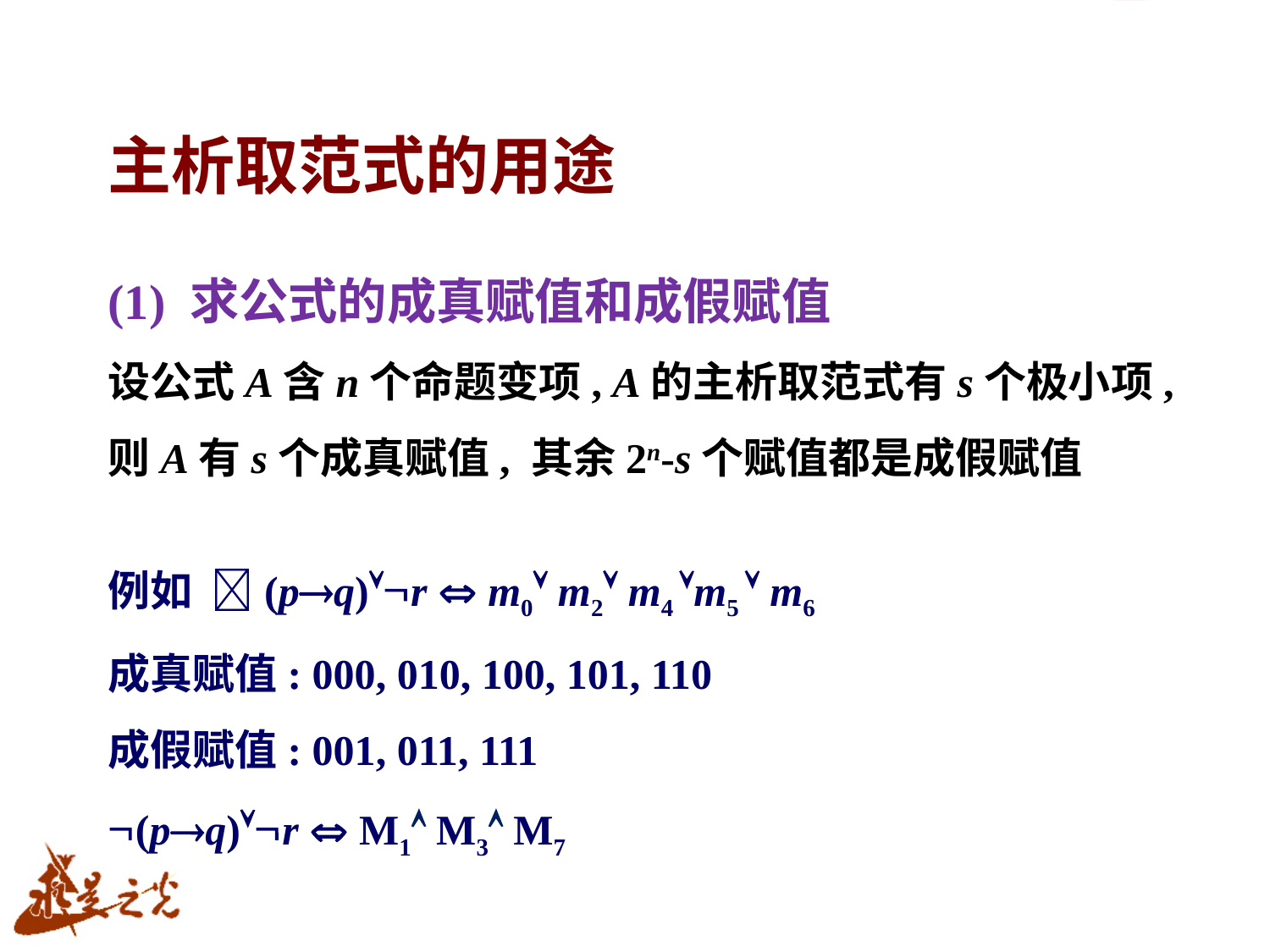

# 主析取范式的用途
(1) 求公式的成真赋值和成假赋值
设公式A含n个命题变项, A的主析取范式有s个极小项,
则A有s个成真赋值, 其余2n-s个赋值都是成假赋值
例如  ¬(p→q)∨¬r ⇔ m0∨ m2∨ m4 ∨m5 ∨ m6
成真赋值: 000, 010, 100, 101, 110
成假赋值: 001, 011, 111
¬(p→q)∨¬r ⇔ M1∧ M3∧ M7

17